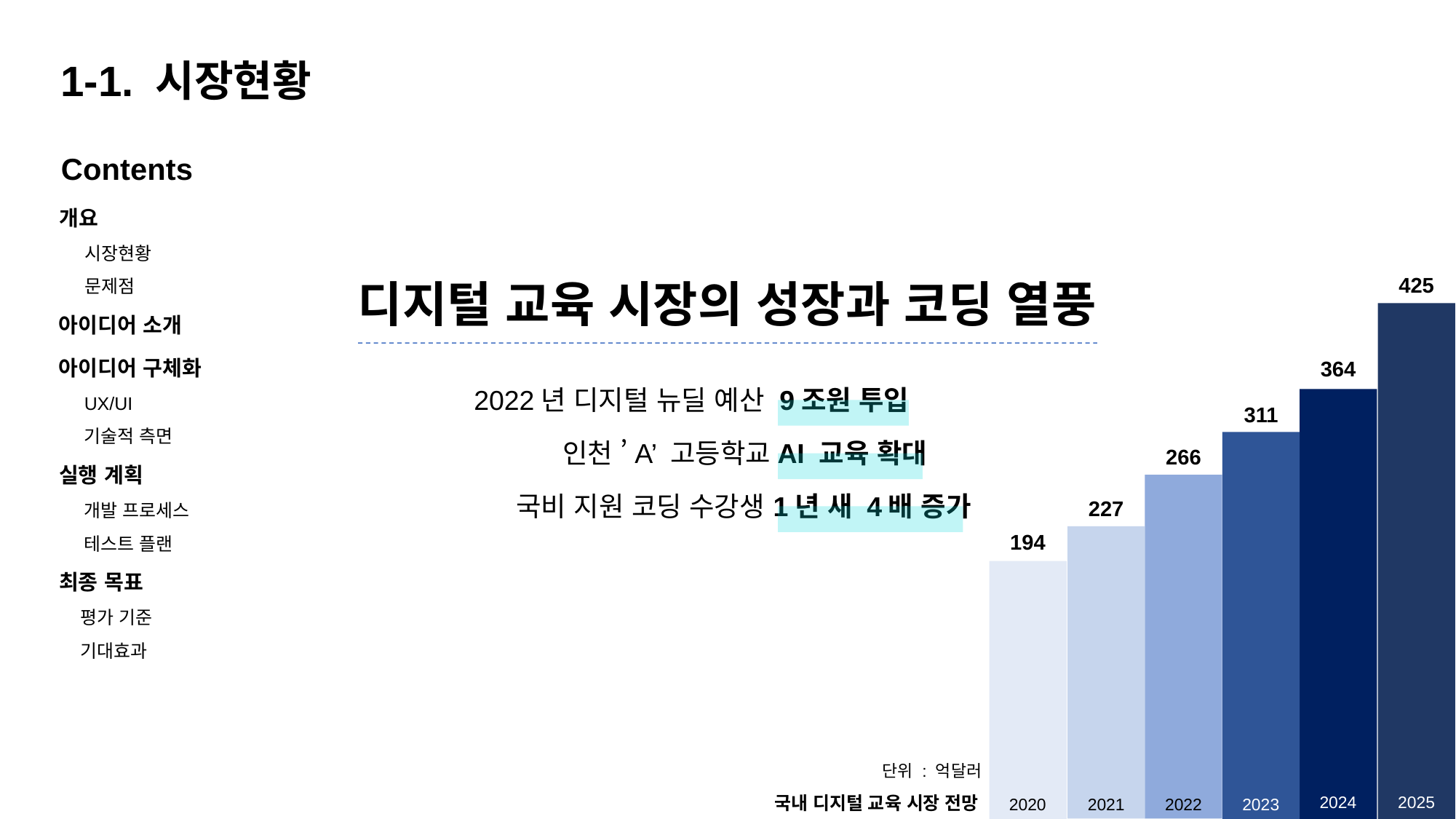

1-1. 시장현황
Contents
개요
시장현황
문제점
아이디어 소개
아이디어 구체화
UX/UI
기술적 측면
실행 계획
개발 프로세스
테스트 플랜
최종 목표
평가 기준
기대효과
425

364

311

266

227
194

단위 : 억달러
국내 디지털 교육 시장 전망
2024
2025
2020
2021
2022
2023
디지털 교육 시장의 성장과 코딩 열풍
2022년 디지털 뉴딜 예산
9조원 투입

인천 ’A’ 고등학교
AI 교육 확대

국비 지원 코딩 수강생
1년 새 4배 증가